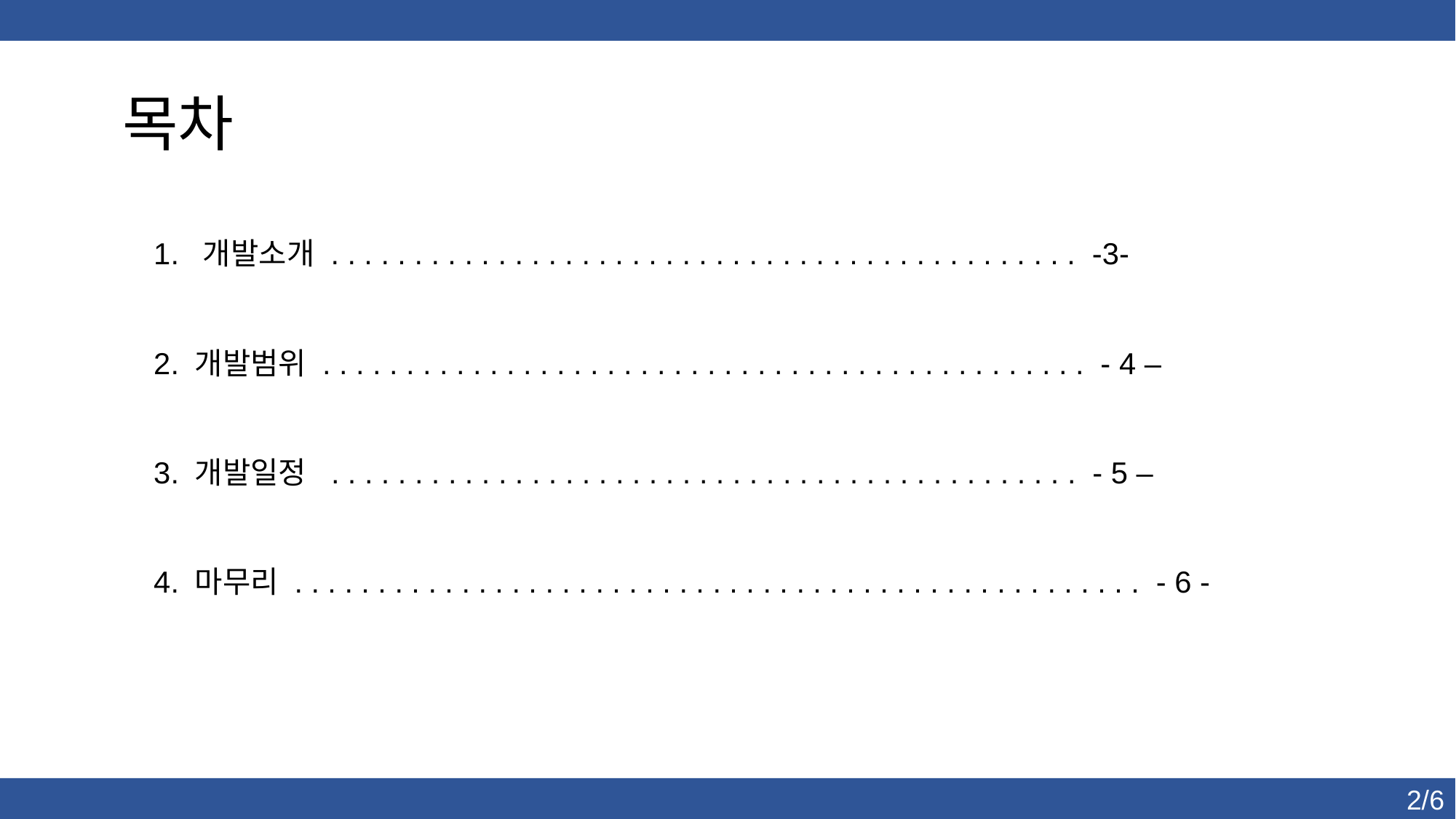

목차

      1.  개발소개 . . . . . . . . . . . . . . . . . . . . . . . . . . . . . . . . . . . . . . . . . . . . .  -3-

      2. 개발범위 . . . . . . . . . . . . . . . . . . . . . . . . . . . . . . . . . . . . . . . . . . . . . .  - 4 –

      3. 개발일정  . . . . . . . . . . . . . . . . . . . . . . . . . . . . . . . . . . . . . . . . . . . . .  - 5 –

      4. 마무리 . . . . . . . . . . . . . . . . . . . . . . . . . . . . . . . . . . . . . . . . . . . . . . . . . . .  - 6 -

2/6